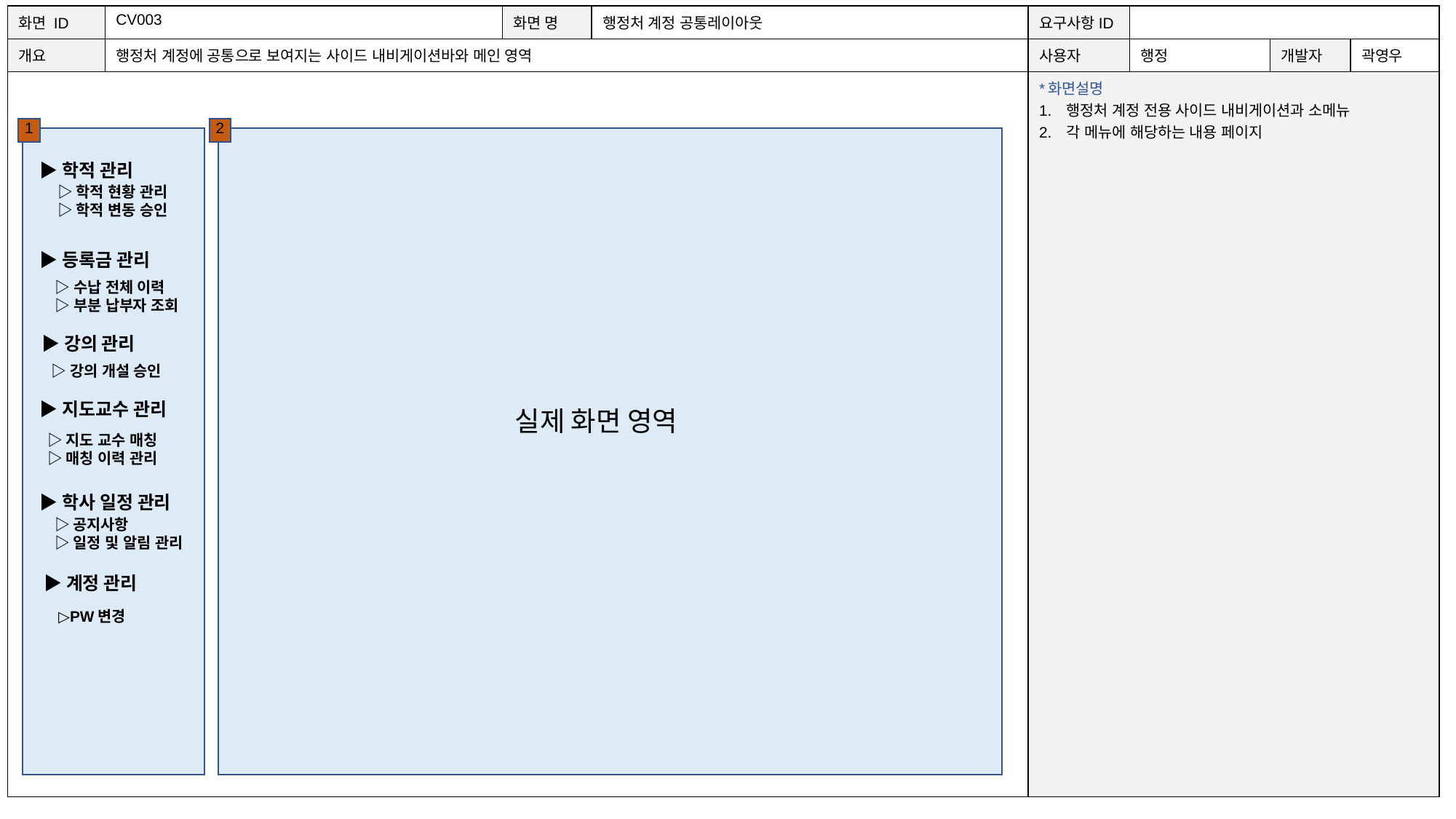

| 화면 ID | CV003 | 화면 명 | 행정처 계정 공통레이아웃 | 요구사항ID |  |  |  |
| --- | --- | --- | --- | --- | --- | --- | --- |
| 개요 | 행정처 계정에 공통으로 보여지는 사이드 내비게이션바와 메인 영역 |  |  | 사용자 | 행정 | 개발자 | 곽영우 |
|  |  |  |  | \*화면설명 행정처 계정 전용 사이드 내비게이션과 소메뉴 각 메뉴에 해당하는 내용 페이지 |  |  |  |
1
2

▶학적 관리
▷학적 현황 관리
▷학적 변동 승인

▶등록금 관리
▷수납 전체 이력
▷부분 납부자 조회
▶강의 관리
▷강의 개설 승인
▶지도교수 관리
실제 화면 영역
▷지도 교수 매칭
▷매칭 이력 관리

▶학사 일정 관리
▷공지사항
▷일정 및 알림 관리

▶계정 관리
▷PW변경